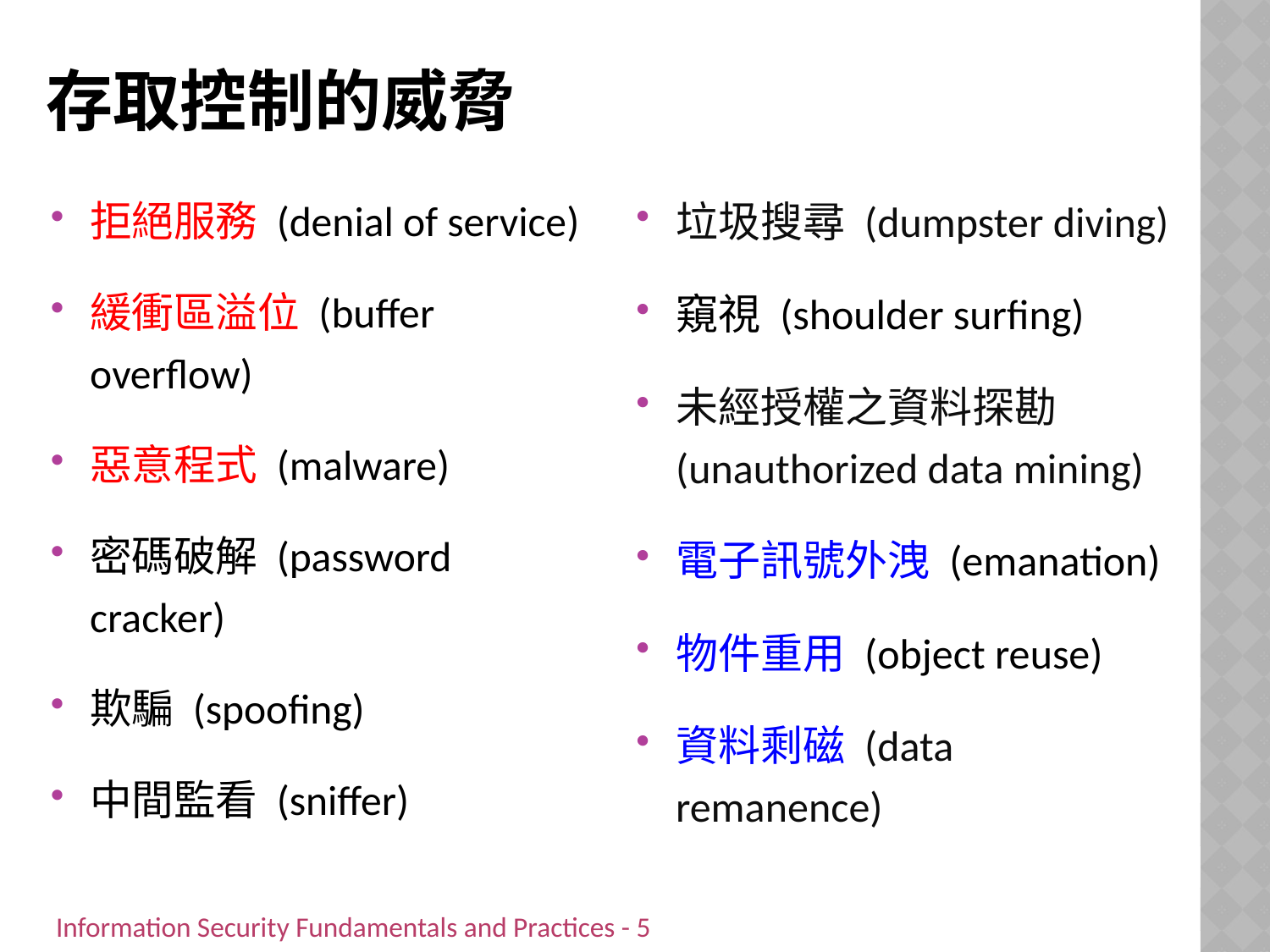

# 存取控制的威脅
拒絕服務 (denial of service)
緩衝區溢位 (buffer overflow)
惡意程式 (malware)
密碼破解 (password cracker)
欺騙 (spoofing)
中間監看 (sniffer)
垃圾搜尋 (dumpster diving)
窺視 (shoulder surfing)
未經授權之資料探勘 (unauthorized data mining)
電子訊號外洩 (emanation)
物件重用 (object reuse)
資料剩磁 (data remanence)